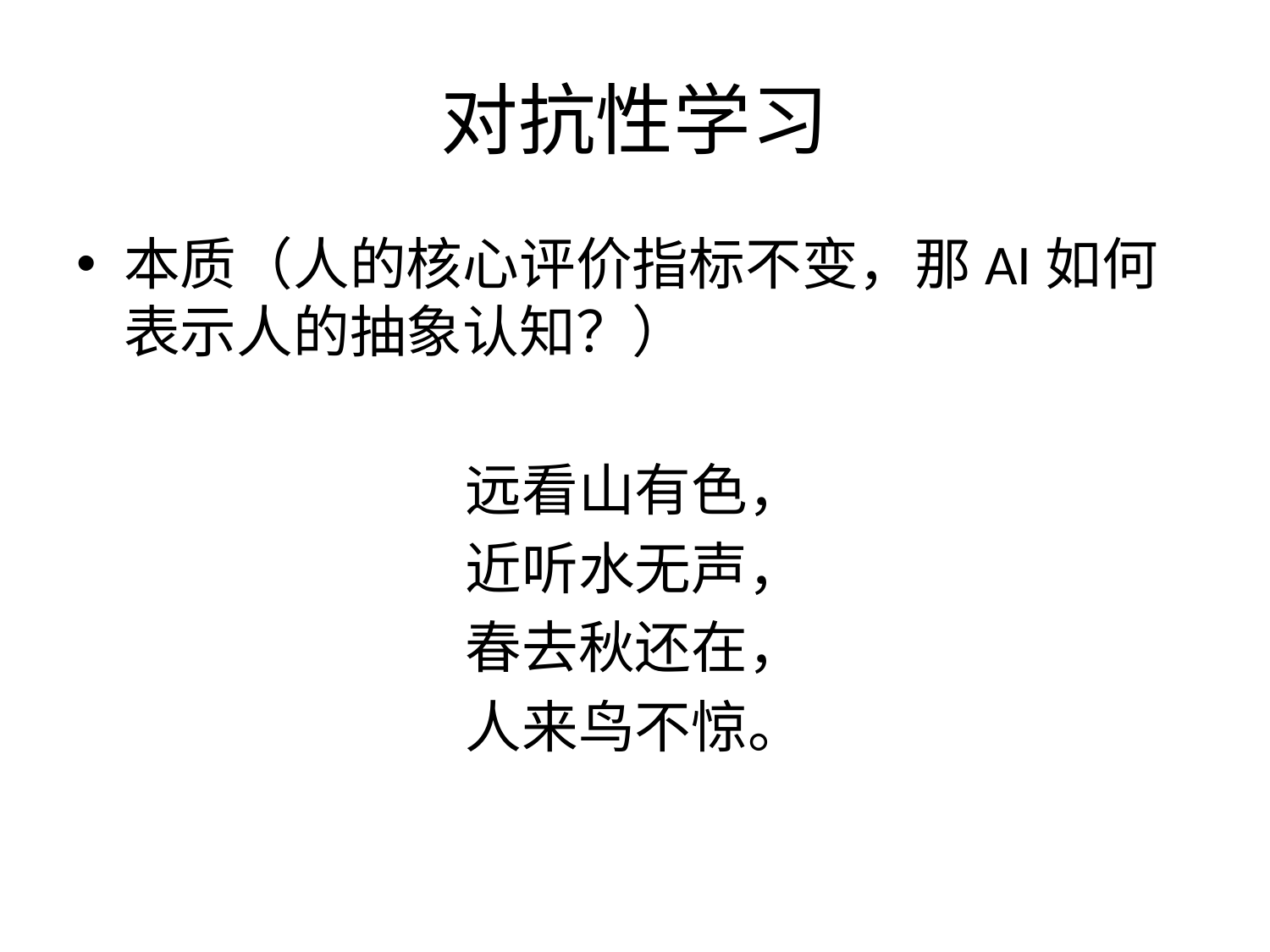

# 对抗性学习
本质（人的核心评价指标不变，那AI如何表示人的抽象认知？）

远看山有色，
近听水无声，
春去秋还在，
人来鸟不惊。